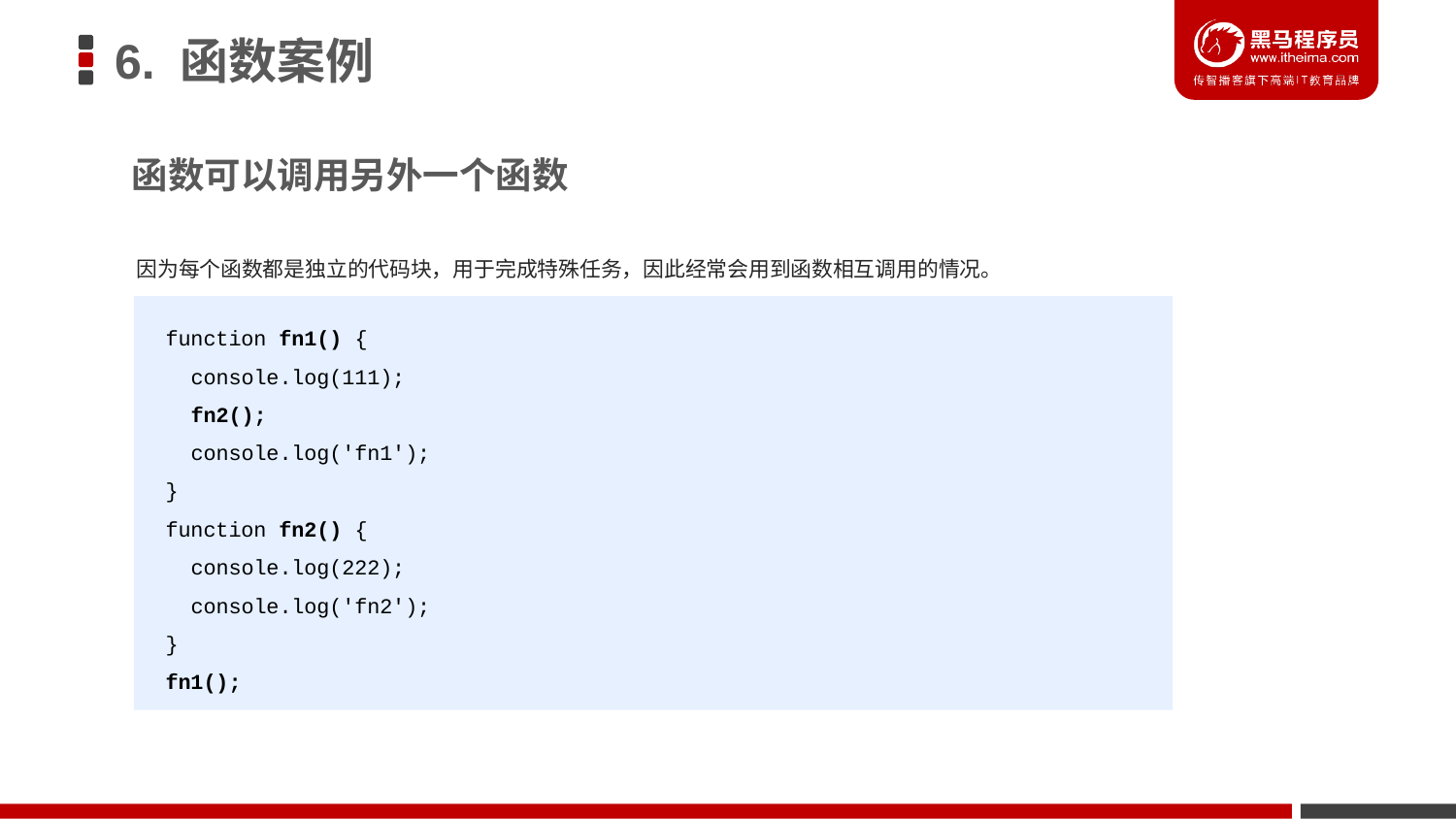

# 6. 函数案例
函数可以调用另外一个函数
因为每个函数都是独立的代码块，用于完成特殊任务，因此经常会用到函数相互调用的情况。
function fn1() {
  console.log(111);
  fn2();
  console.log('fn1');
}
function fn2() {
  console.log(222);
  console.log('fn2');
}
fn1();